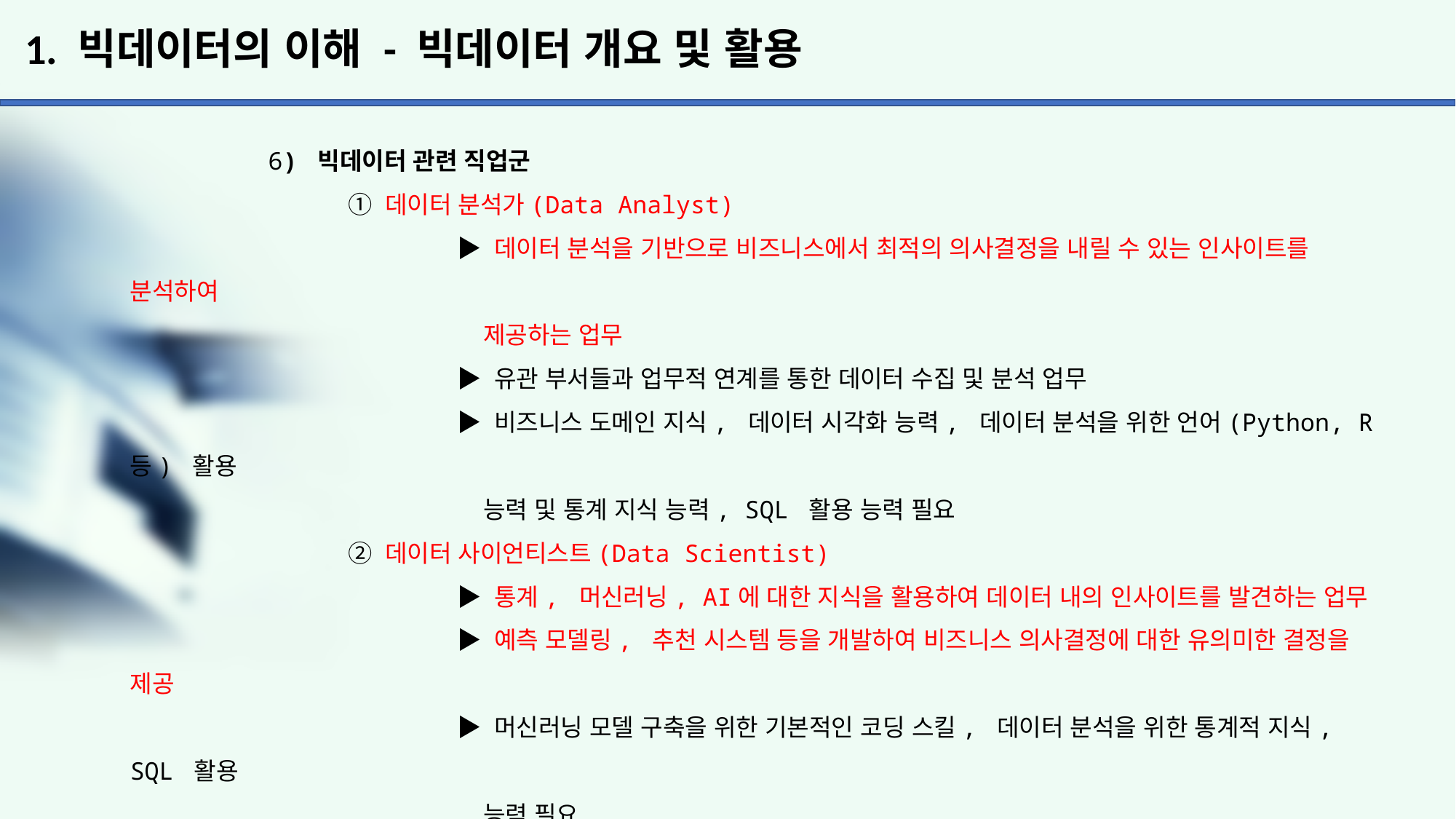

# 1. 빅데이터의 이해 - 빅데이터 개요 및 활용
	  6) 빅데이터 관련 직업군
		① 데이터 분석가(Data Analyst)
			▶ 데이터 분석을 기반으로 비즈니스에서 최적의 의사결정을 내릴 수 있는 인사이트를 분석하여
			   제공하는 업무
			▶ 유관 부서들과 업무적 연계를 통한 데이터 수집 및 분석 업무
			▶ 비즈니스 도메인 지식, 데이터 시각화 능력, 데이터 분석을 위한 언어(Python, R 등) 활용
			   능력 및 통계 지식 능력, SQL 활용 능력 필요
		② 데이터 사이언티스트(Data Scientist)
			▶ 통계, 머신러닝, AI에 대한 지식을 활용하여 데이터 내의 인사이트를 발견하는 업무
			▶ 예측 모델링, 추천 시스템 등을 개발하여 비즈니스 의사결정에 대한 유의미한 결정을 제공
			▶ 머신러닝 모델 구축을 위한 기본적인 코딩 스킬, 데이터 분석을 위한 통계적 지식, SQL 활용
			   능력 필요